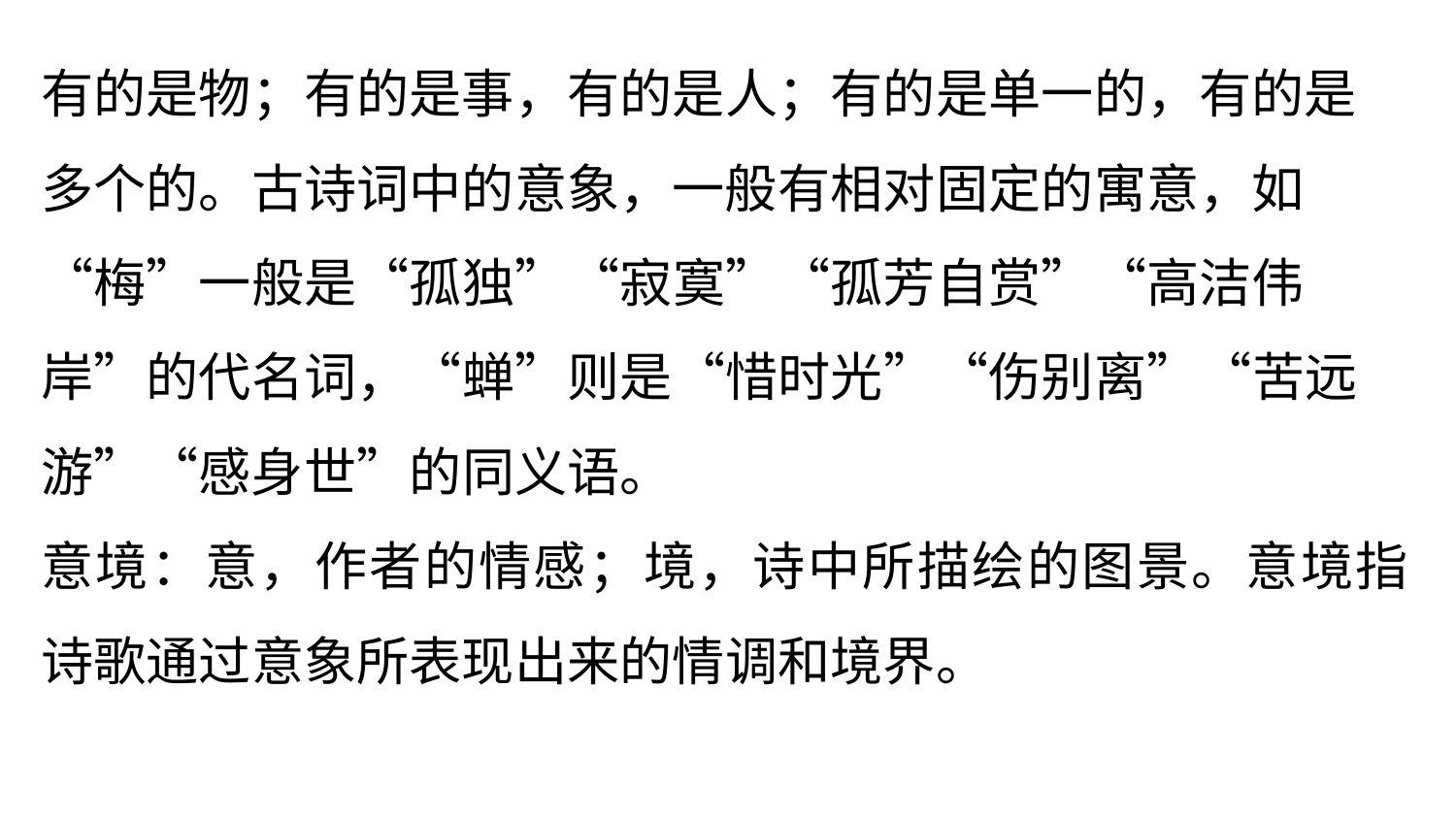

有的是物；有的是事，有的是人；有的是单一的，有的是多个的。古诗词中的意象，一般有相对固定的寓意，如“梅”一般是“孤独”“寂寞”“孤芳自赏”“高洁伟岸”的代名词，“蝉”则是“惜时光”“伤别离”“苦远游”“感身世”的同义语。
意境：意，作者的情感；境，诗中所描绘的图景。意境指诗歌通过意象所表现出来的情调和境界。